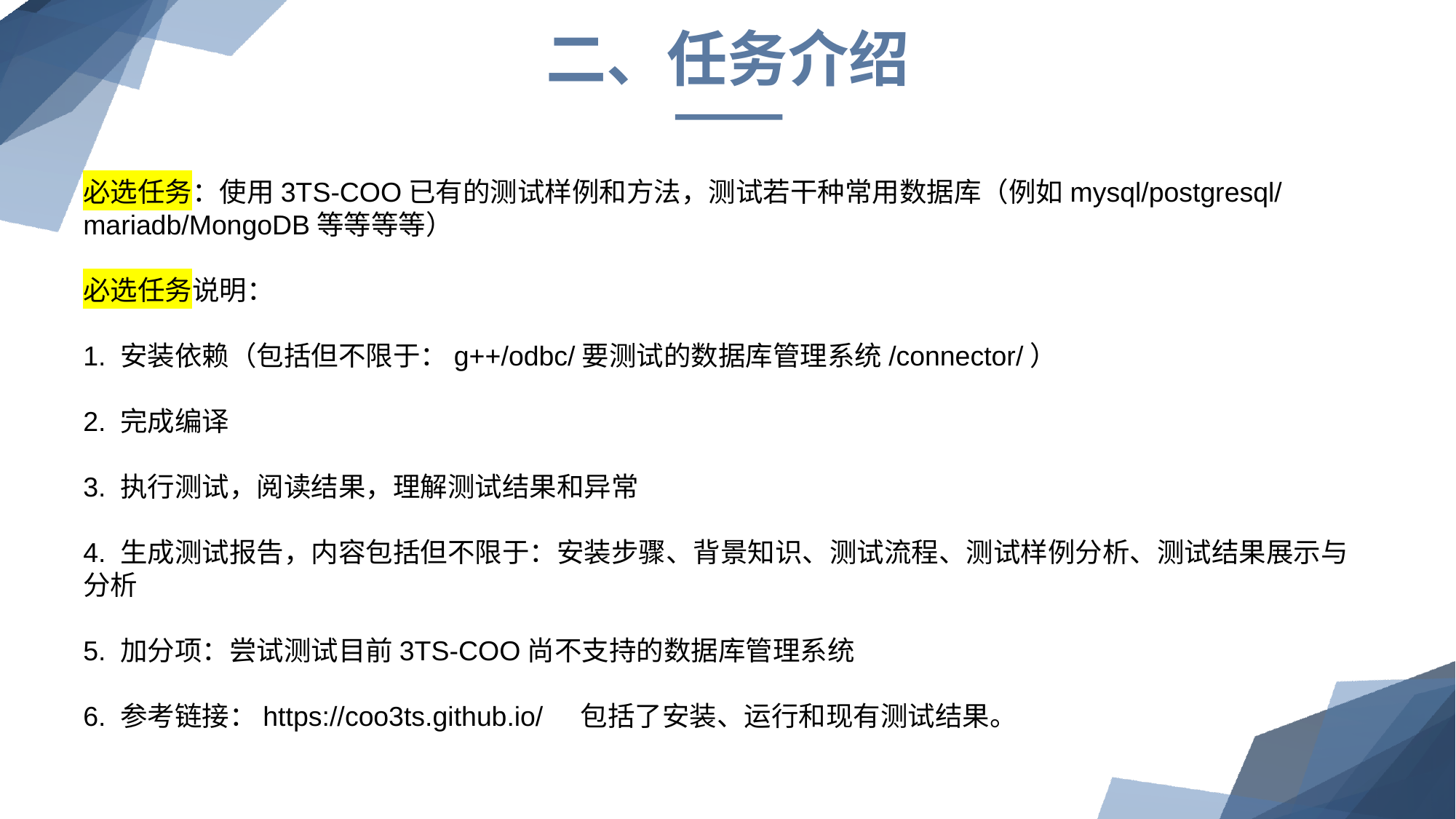

二、任务介绍

必选任务：使用3TS-COO已有的测试样例和方法，测试若干种常用数据库（例如mysql/postgresql/mariadb/MongoDB等等等等）

必选任务说明：

1. 安装依赖（包括但不限于：g++/odbc/要测试的数据库管理系统/connector/）

2. 完成编译

3. 执行测试，阅读结果，理解测试结果和异常

4. 生成测试报告，内容包括但不限于：安装步骤、背景知识、测试流程、测试样例分析、测试结果展示与分析

5. 加分项：尝试测试目前3TS-COO尚不支持的数据库管理系统

6. 参考链接：https://coo3ts.github.io/    包括了安装、运行和现有测试结果。